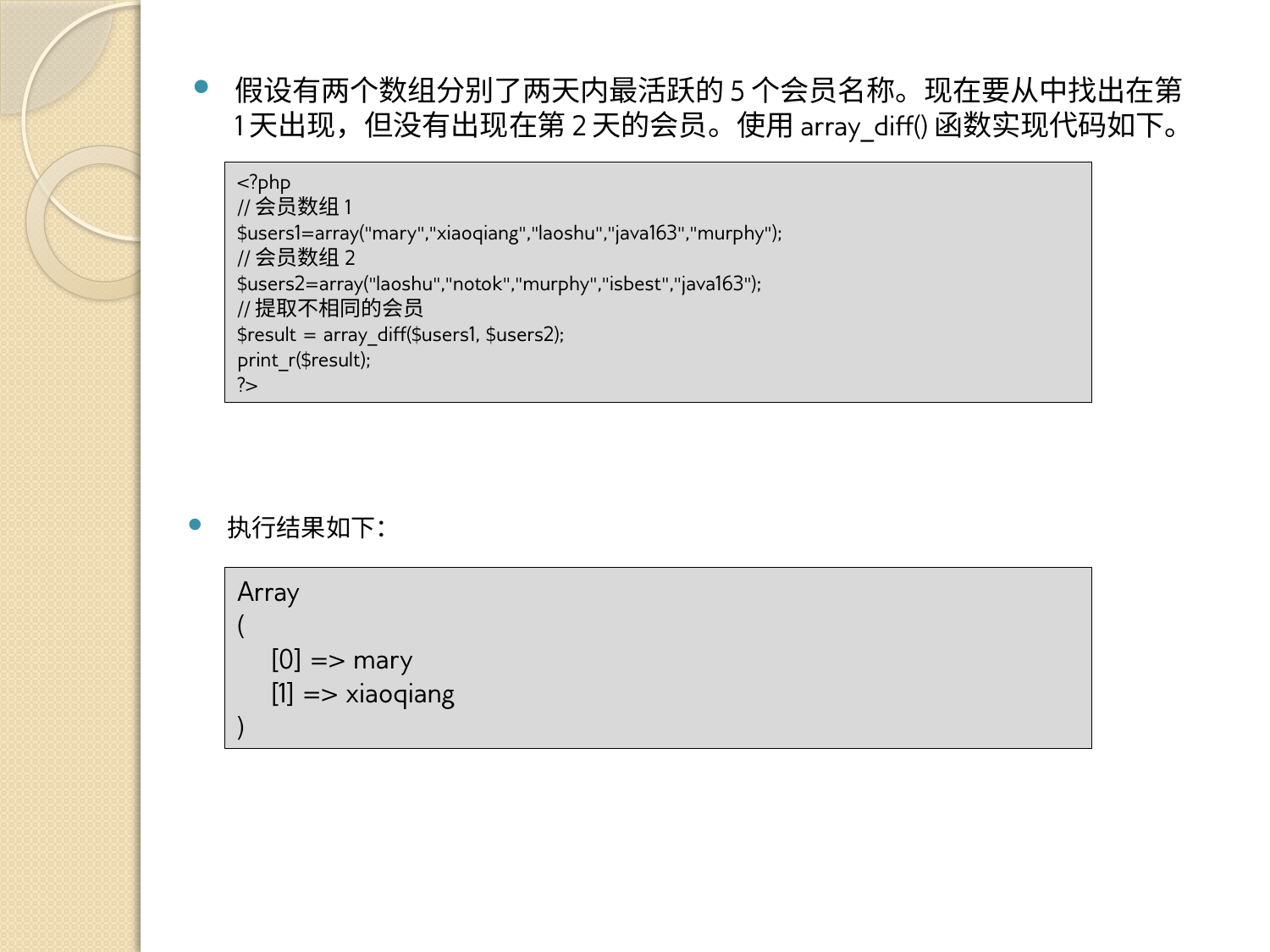

假设有两个数组分别了两天内最活跃的5个会员名称。现在要从中找出在第1天出现，但没有出现在第2天的会员。使用array_diff()函数实现代码如下。
<?php
//会员数组1
$users1=array("mary","xiaoqiang","laoshu","java163","murphy");
//会员数组2
$users2=array("laoshu","notok","murphy","isbest","java163");
//提取不相同的会员
$result = array_diff($users1, $users2);
print_r($result);
?>
执行结果如下：
Array
(
    [0] => mary
    [1] => xiaoqiang
)